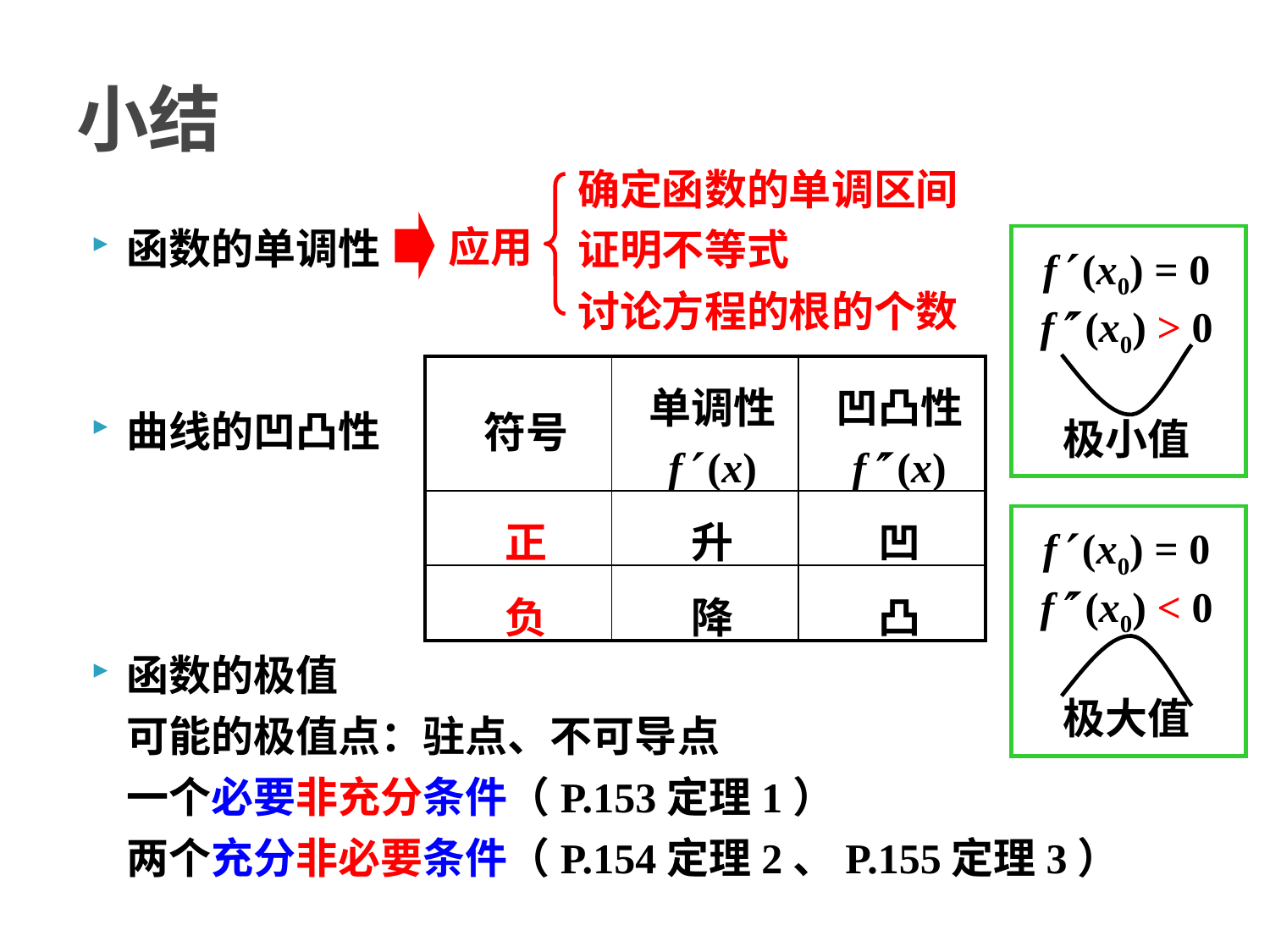

小结
确定函数的单调区间
证明不等式
讨论方程的根的个数

函数的单调性

曲线的凹凸性

函数的极值
	可能的极值点：驻点、不可导点
	一个必要非充分条件（P.153定理1）
	两个充分非必要条件（P.154定理2、P.155定理3）

应用

f′ (x0) = 0
f″ (x0) > 0

| 符号 | 单调性 f′ (x) | 凹凸性 f″ (x) |
| --- | --- | --- |
| 正 | 升 | 凹 |
| 负 | 降 | 凸 |
极小值

f′ (x0) = 0
f″ (x0) < 0

极大值